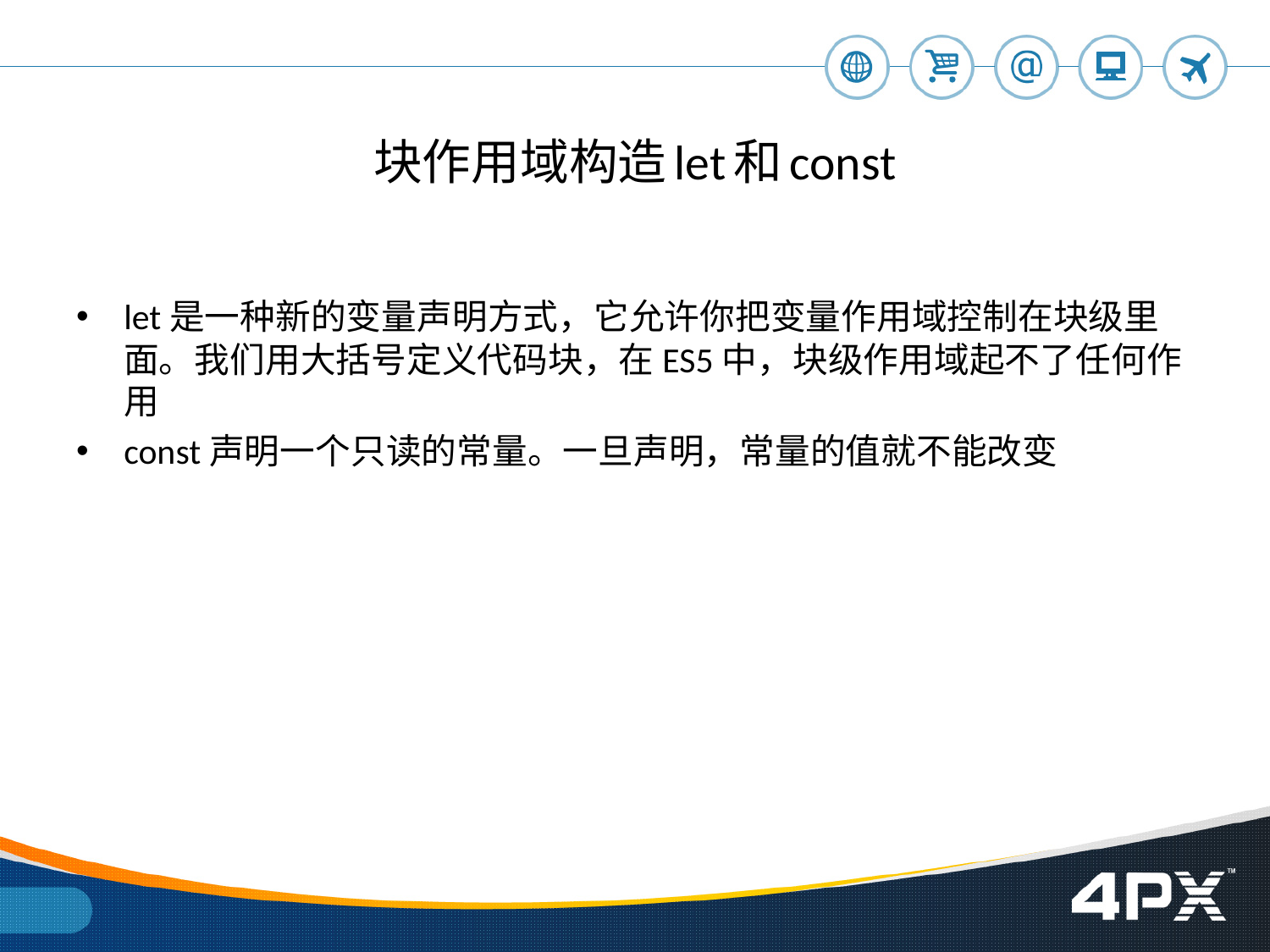

# 块作用域构造let和const

let是一种新的变量声明方式，它允许你把变量作用域控制在块级里面。我们用大括号定义代码块，在ES5中，块级作用域起不了任何作用
const声明一个只读的常量。一旦声明，常量的值就不能改变